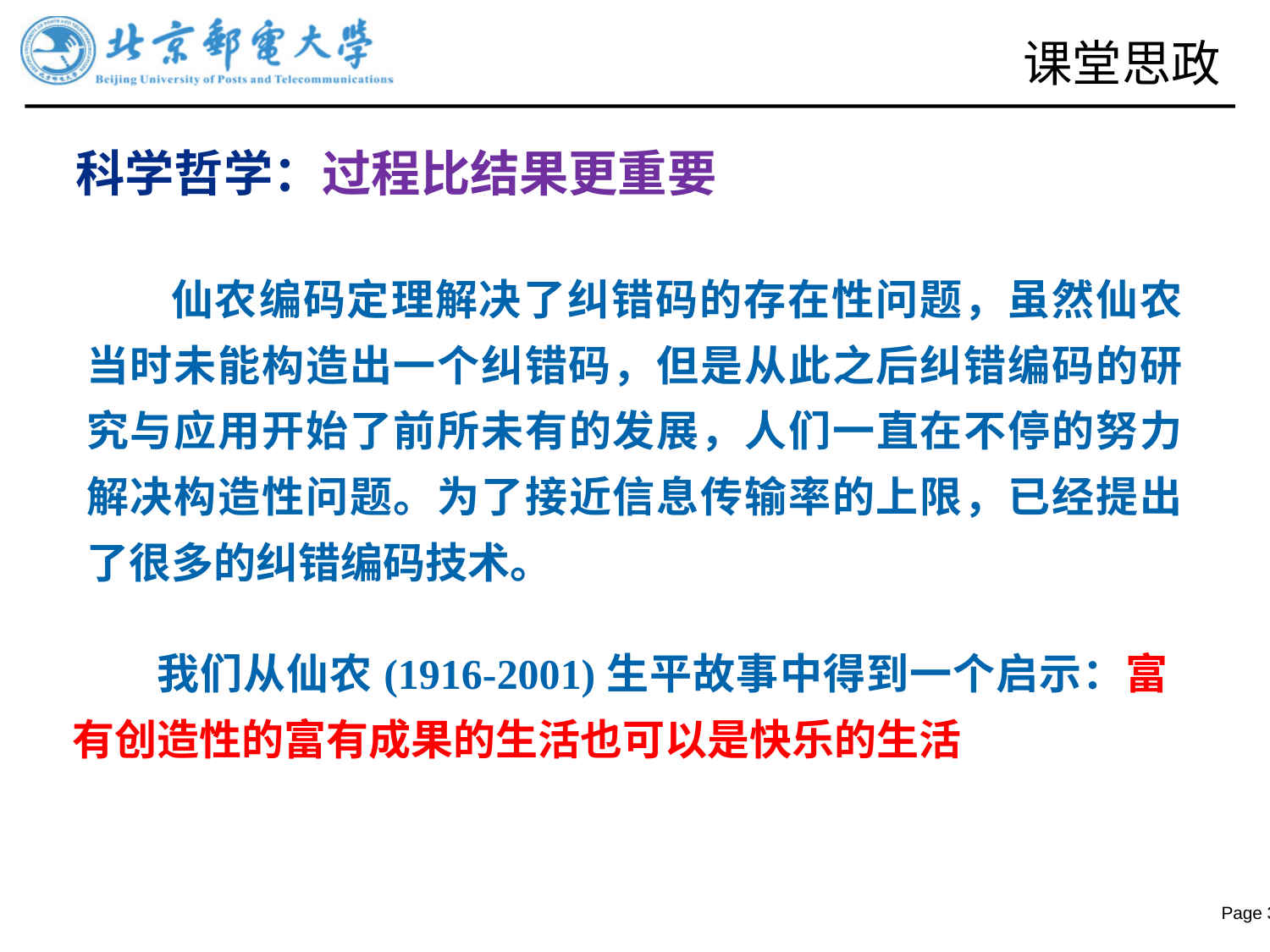

# 课堂思政
科学哲学：过程比结果更重要
仙农编码定理解决了纠错码的存在性问题，虽然仙农当时未能构造出一个纠错码，但是从此之后纠错编码的研究与应用开始了前所未有的发展，人们一直在不停的努力解决构造性问题。为了接近信息传输率的上限，已经提出了很多的纠错编码技术。
我们从仙农(1916-2001)生平故事中得到一个启示：富有创造性的富有成果的生活也可以是快乐的生活